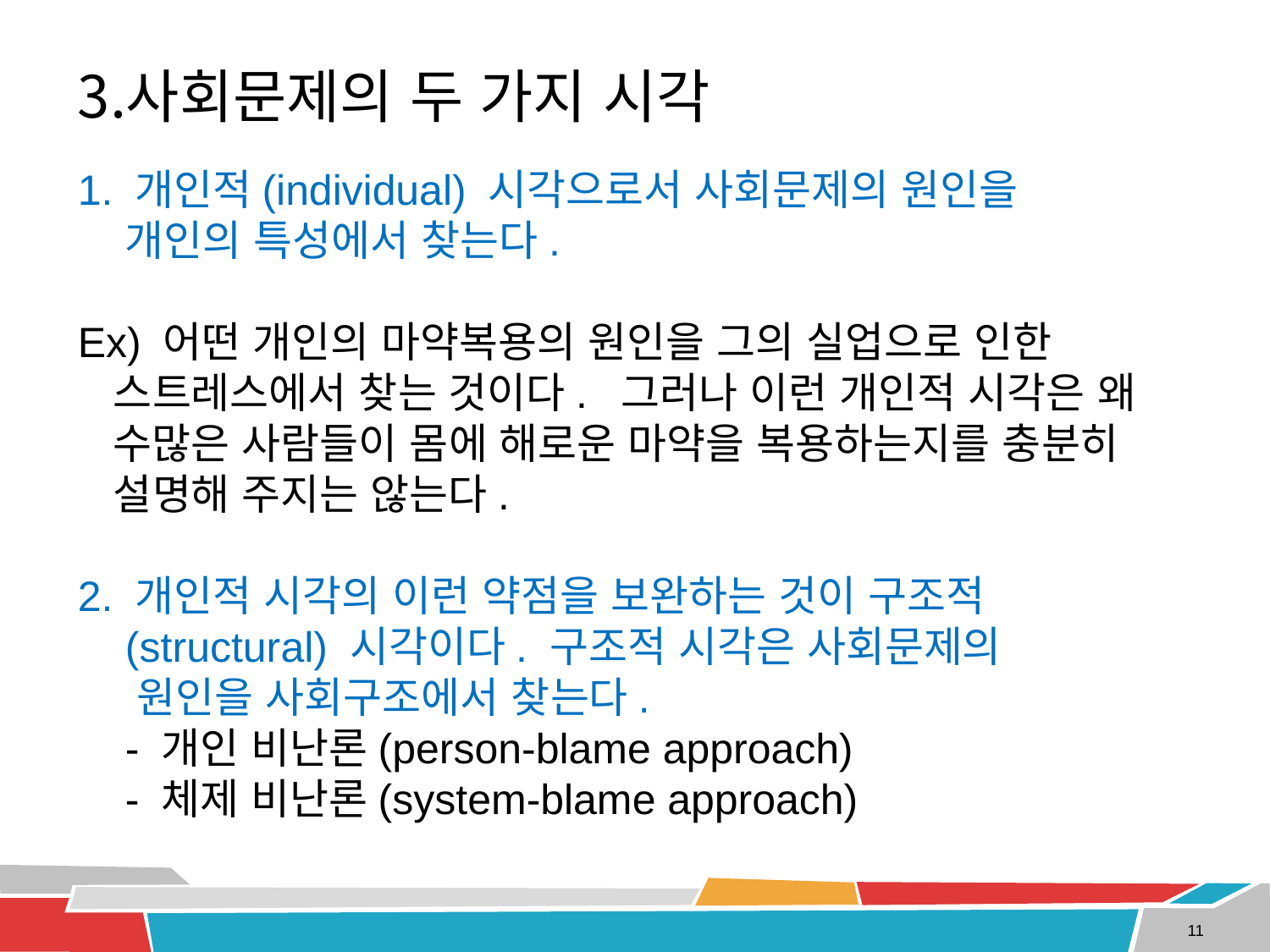

# 사회문제의 두 가지 시각
1. 개인적(individual) 시각으로서 사회문제의 원인을
 개인의 특성에서 찾는다.

Ex) 어떤 개인의 마약복용의 원인을 그의 실업으로 인한 스트레스에서 찾는 것이다.  그러나 이런 개인적 시각은 왜 수많은 사람들이 몸에 해로운 마약을 복용하는지를 충분히 설명해 주지는 않는다.

2. 개인적 시각의 이런 약점을 보완하는 것이 구조적
    (structural) 시각이다. 구조적 시각은 사회문제의
  원인을 사회구조에서 찾는다.
    - 개인 비난론(person-blame approach)
    - 체제 비난론(system-blame approach)

11